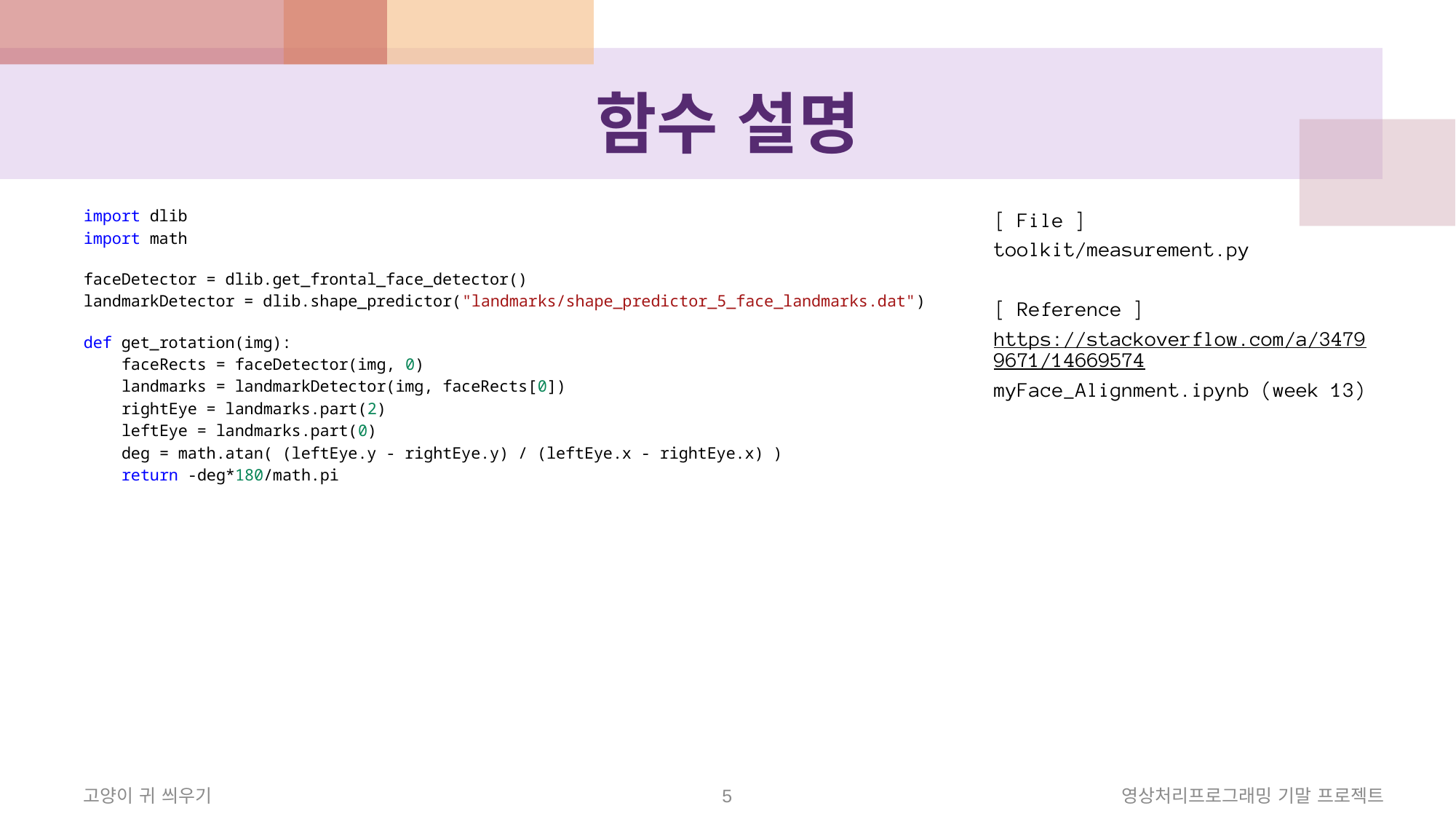

# 함수 설명
import dlib
import math
faceDetector = dlib.get_frontal_face_detector()
landmarkDetector = dlib.shape_predictor("landmarks/shape_predictor_5_face_landmarks.dat")
def get_rotation(img):
    faceRects = faceDetector(img, 0)
    landmarks = landmarkDetector(img, faceRects[0])
    rightEye = landmarks.part(2)
    leftEye = landmarks.part(0)
    deg = math.atan( (leftEye.y - rightEye.y) / (leftEye.x - rightEye.x) )
    return -deg*180/math.pi

[ File ]
toolkit/measurement.py

[ Reference ]
https://stackoverflow.com/a/34799671/14669574
myFace_Alignment.ipynb (week 13)
고양이 귀 씌우기
5
영상처리프로그래밍 기말 프로젝트